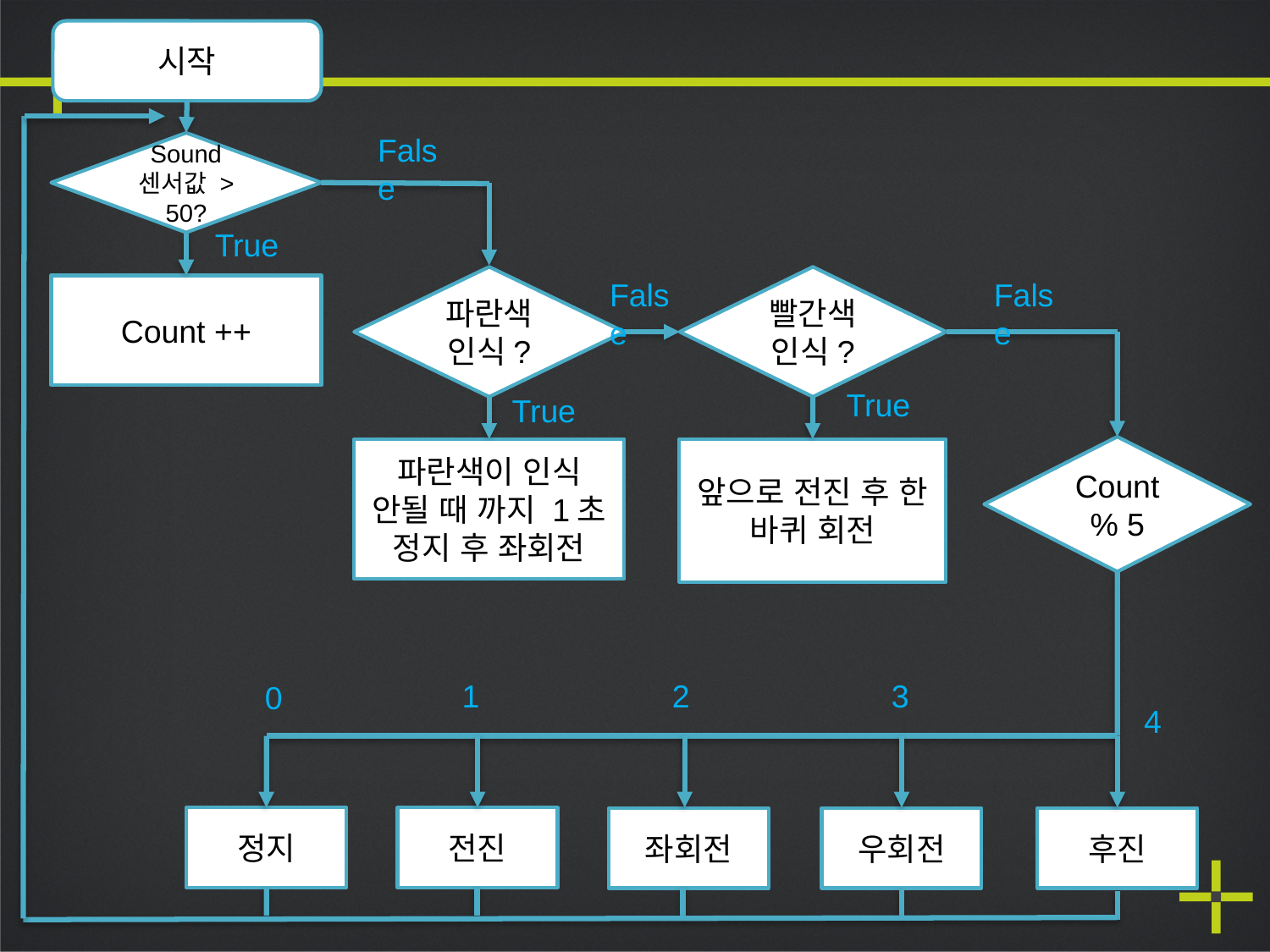

CONTENTS
시작
False
Sound 센서값 > 50?
True
파란색 인식?
빨간색 인식?
False
False
Count ++
True
True
Count % 5
파란색이 인식 안될 때 까지 1초 정지 후 좌회전
앞으로 전진 후 한 바퀴 회전
1
2
3
0
4
정지
전진
좌회전
우회전
후진